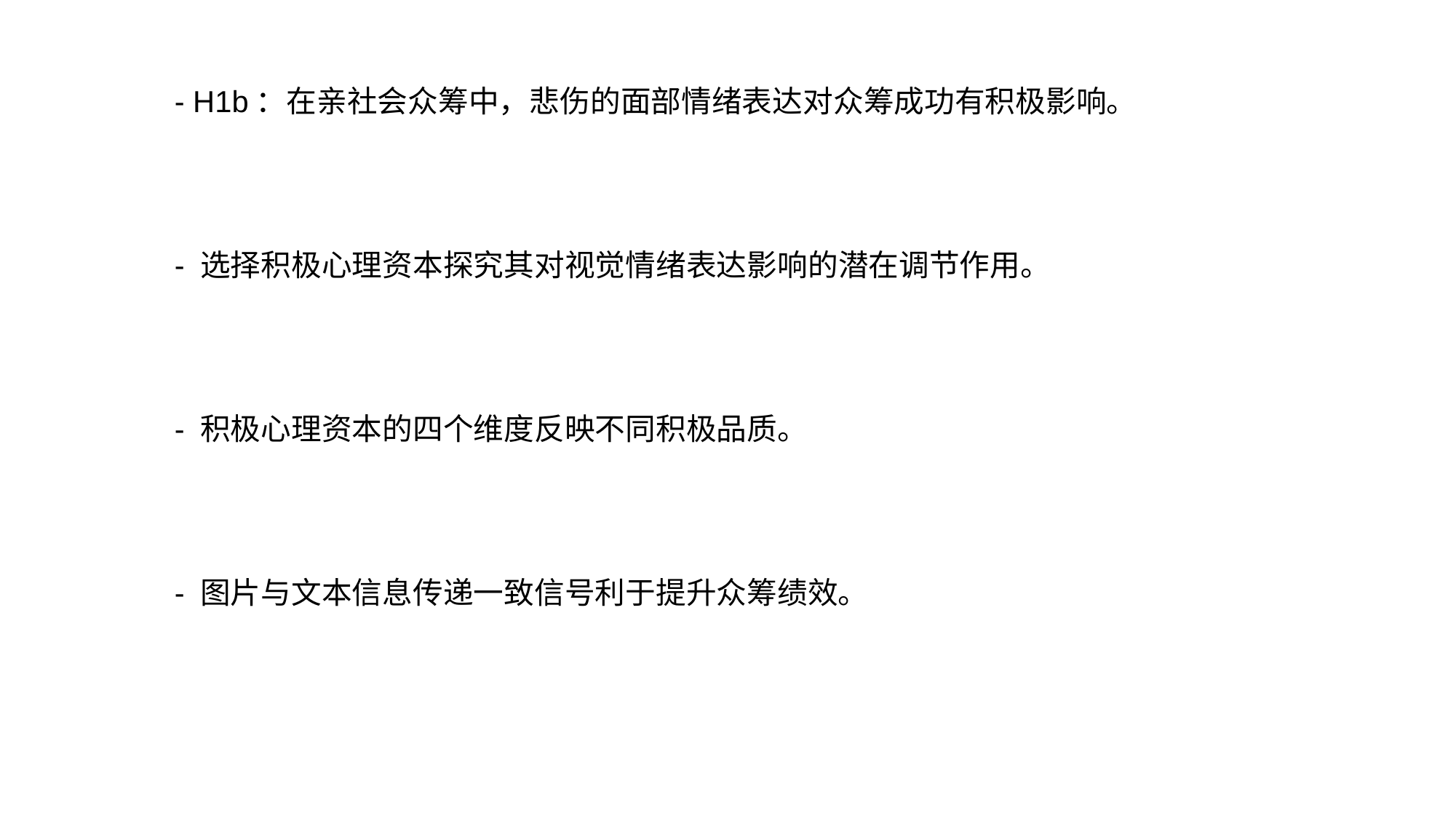

- H1b：在亲社会众筹中，悲伤的面部情绪表达对众筹成功有积极影响。

- 选择积极心理资本探究其对视觉情绪表达影响的潜在调节作用。
- 积极心理资本的四个维度反映不同积极品质。
- 图片与文本信息传递一致信号利于提升众筹绩效。